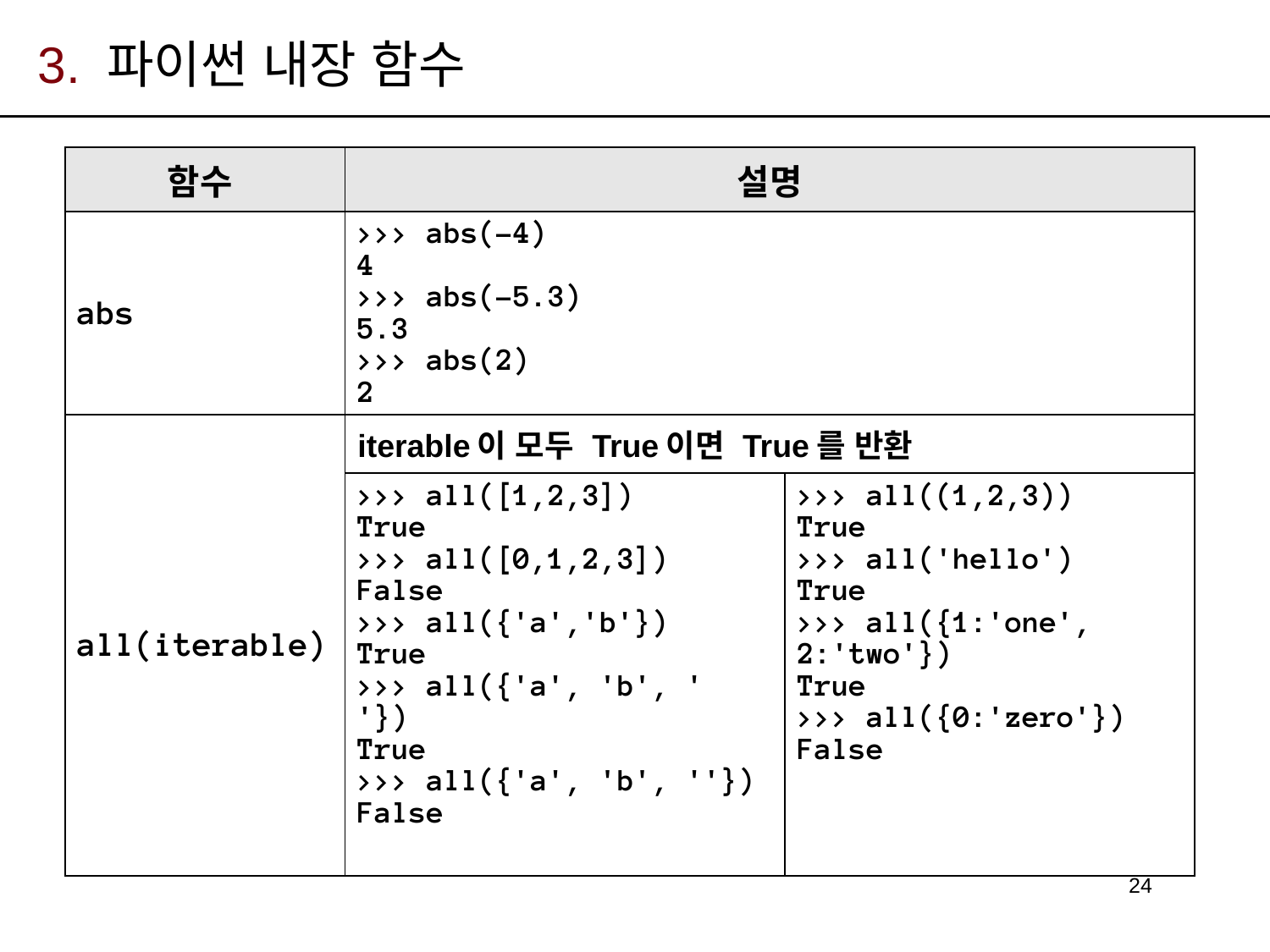

# 3. 파이썬 내장 함수
| 함수 | 설명 |  |
| --- | --- | --- |
| abs | >>> abs(-4) 4 >>> abs(-5.3) 5.3 >>> abs(2) 2 |  |
| all(iterable) | iterable이 모두 True이면 True를 반환 |  |
|  | >>> all([1,2,3]) True >>> all([0,1,2,3]) False >>> all({'a','b'}) True >>> all({'a', 'b', ' '}) True >>> all({'a', 'b', ''}) False | >>> all((1,2,3)) True >>> all('hello') True >>> all({1:'one', 2:'two'}) True >>> all({0:'zero'}) False |
24